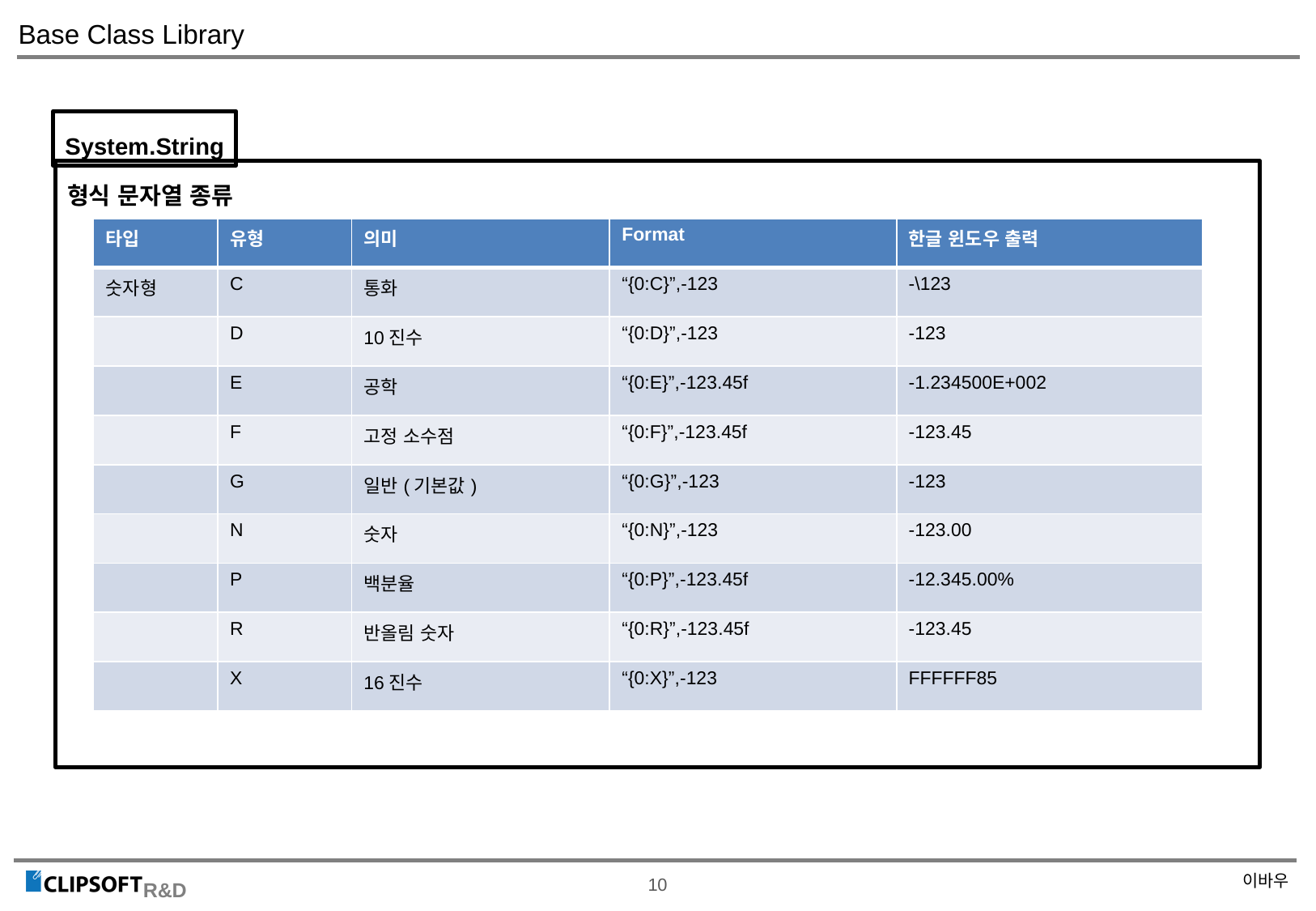

# Base Class Library
System.String
형식 문자열 종류

| 타입 | 유형 | 의미 | Format | 한글 윈도우 출력 |
| --- | --- | --- | --- | --- |
| 숫자형 | C | 통화 | “{0:C}”,-123 | -\123 |
|  | D | 10진수 | “{0:D}”,-123 | -123 |
|  | E | 공학 | “{0:E}”,-123.45f | -1.234500E+002 |
|  | F | 고정 소수점 | “{0:F}”,-123.45f | -123.45 |
|  | G | 일반(기본값) | “{0:G}”,-123 | -123 |
|  | N | 숫자 | “{0:N}”,-123 | -123.00 |
|  | P | 백분율 | “{0:P}”,-123.45f | -12.345.00% |
|  | R | 반올림 숫자 | “{0:R}”,-123.45f | -123.45 |
|  | X | 16진수 | “{0:X}”,-123 | FFFFFF85 |
이바우